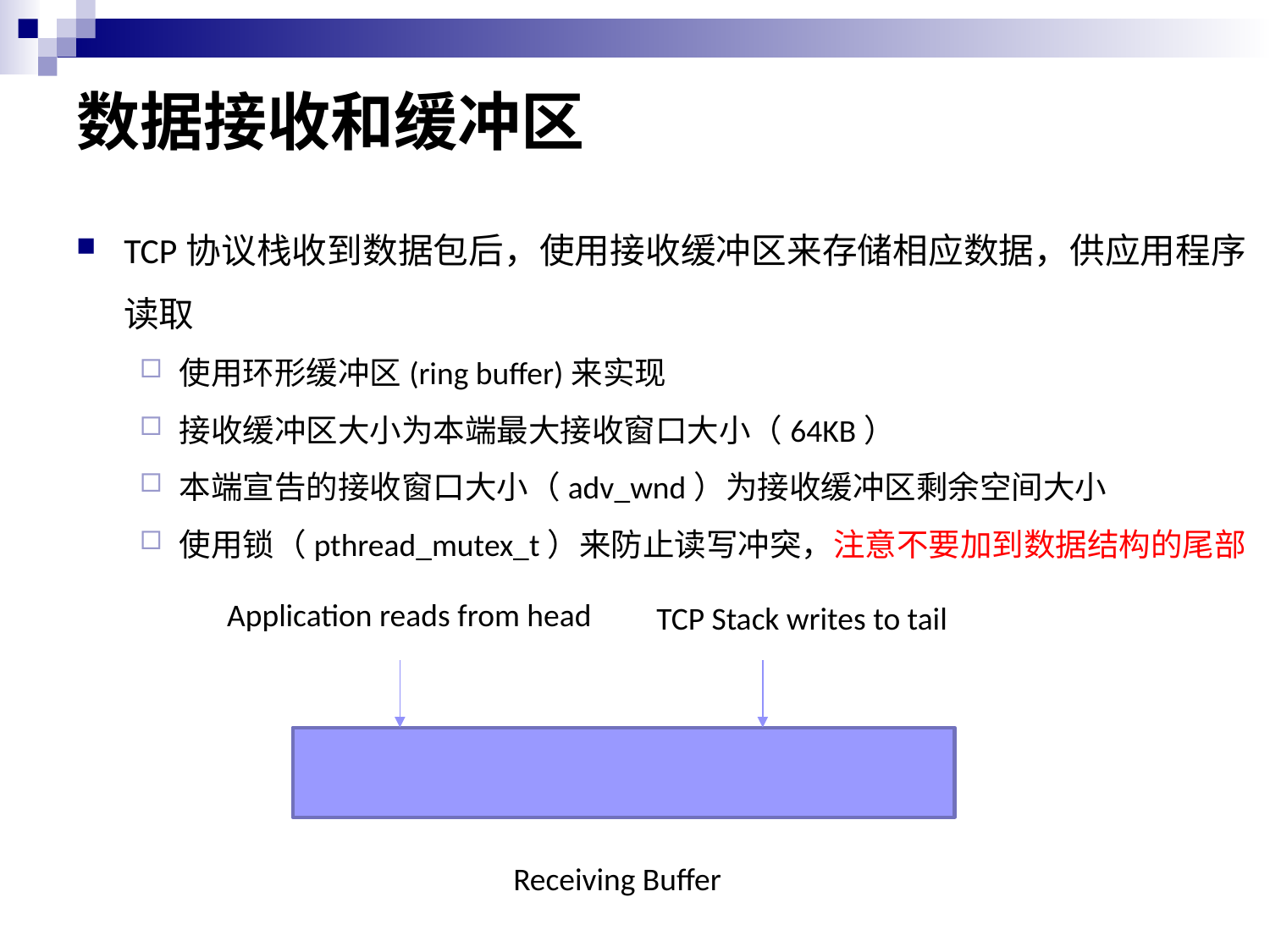

# 数据接收和缓冲区
TCP协议栈收到数据包后，使用接收缓冲区来存储相应数据，供应用程序读取
使用环形缓冲区(ring buffer)来实现
接收缓冲区大小为本端最大接收窗口大小（64KB）
本端宣告的接收窗口大小（adv_wnd）为接收缓冲区剩余空间大小
使用锁（pthread_mutex_t）来防止读写冲突，注意不要加到数据结构的尾部

Application reads from head
TCP Stack writes to tail

Receiving Buffer
31